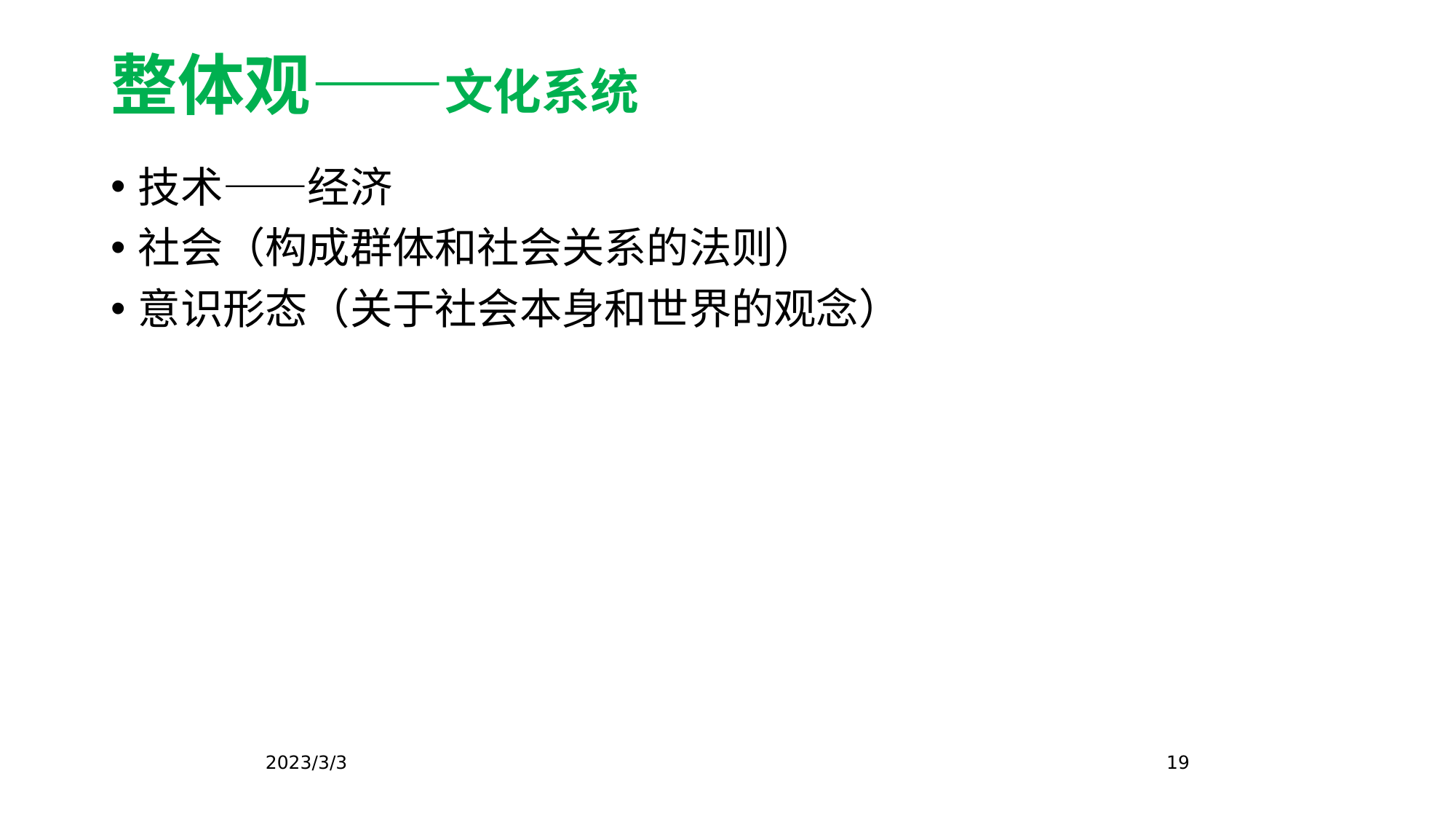

整体观——文化系统
技术——经济
社会（构成群体和社会关系的法则）
意识形态（关于社会本身和世界的观念）
2023/3/3
19